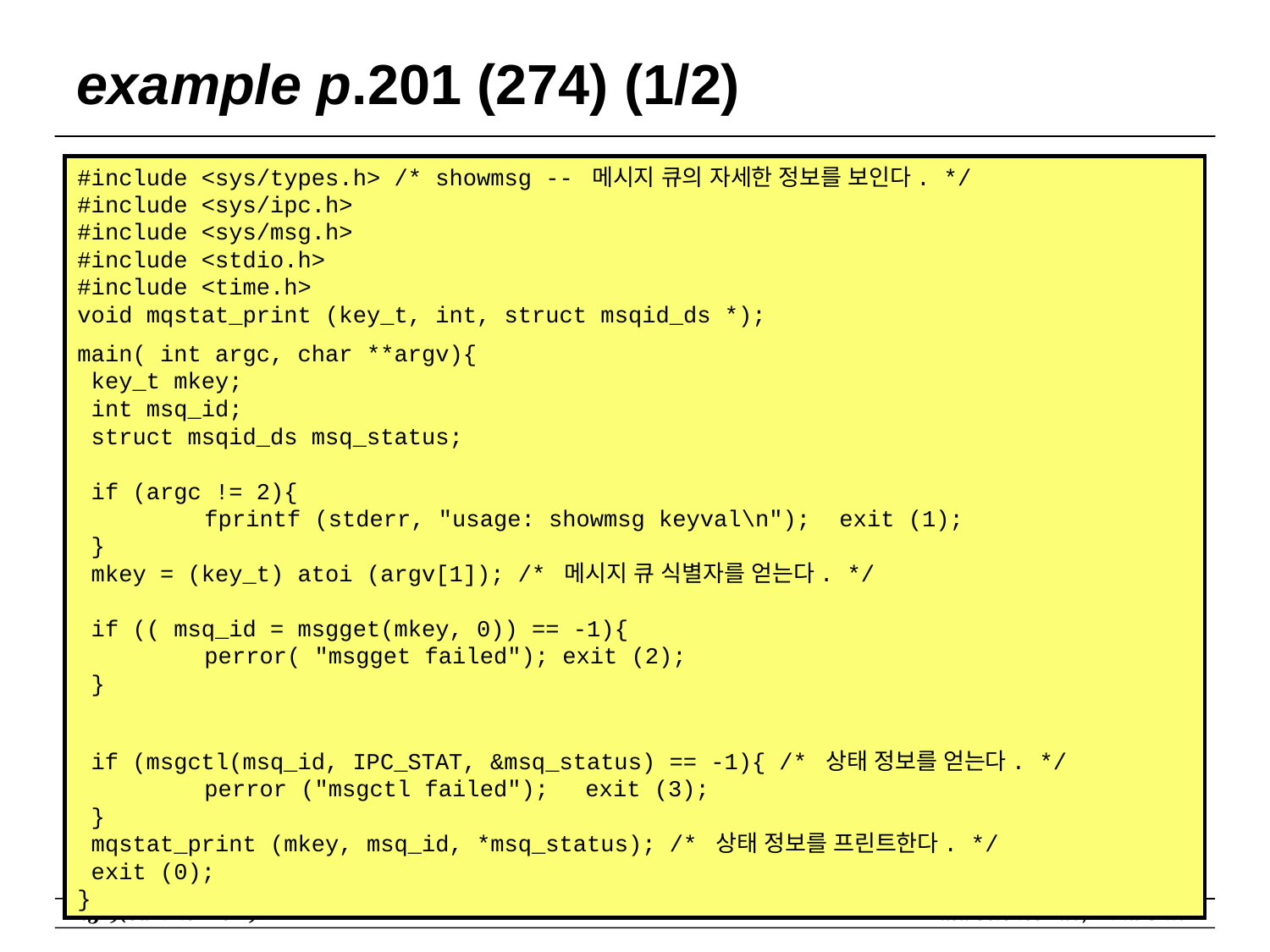

# example p.201 (274) (1/2)

#include <sys/types.h> /* showmsg -- 메시지 큐의 자세한 정보를 보인다. */
#include <sys/ipc.h>
#include <sys/msg.h>
#include <stdio.h>
#include <time.h>
void mqstat_print (key_t, int, struct msqid_ds *);
main( int argc, char **argv){
 key_t mkey;
 int msq_id;
 struct msqid_ds msq_status;
 if (argc != 2){
 	fprintf (stderr, "usage: showmsg keyval\n");	exit (1);
 }
 mkey = (key_t) atoi (argv[1]); /* 메시지 큐 식별자를 얻는다. */
 if (( msq_id = msgget(mkey, 0)) == -1){
 	perror( "msgget failed"); exit (2);
 }

 if (msgctl(msq_id, IPC_STAT, &msq_status) == -1){ /* 상태 정보를 얻는다. */
 	perror ("msgctl failed");	exit (3);
 }
 mqstat_print (mkey, msq_id, *msq_status); /* 상태 정보를 프린트한다. */
 exit (0);
}
13